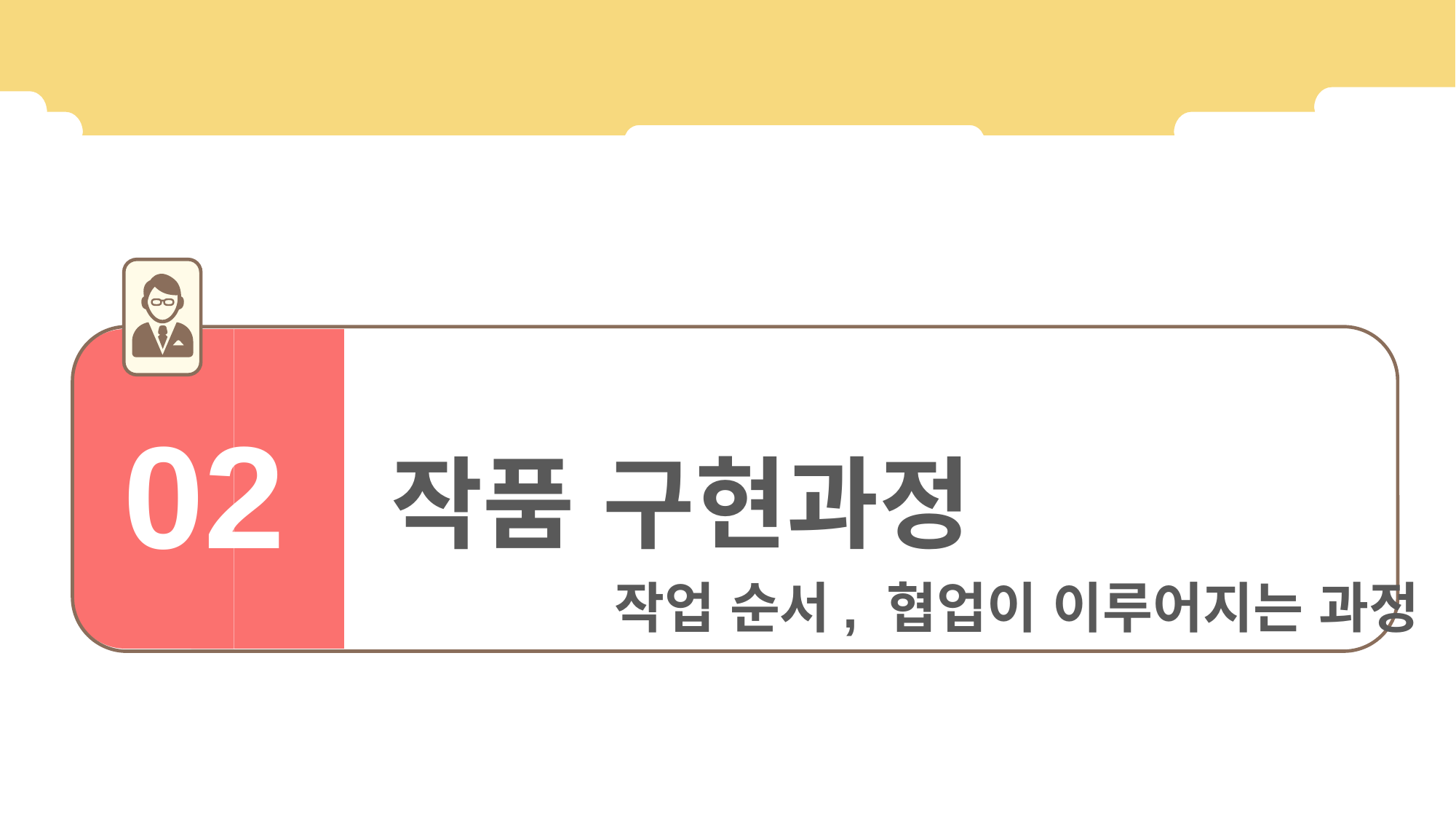

작품 구현과정
02
작업 순서, 협업이 이루어지는 과정